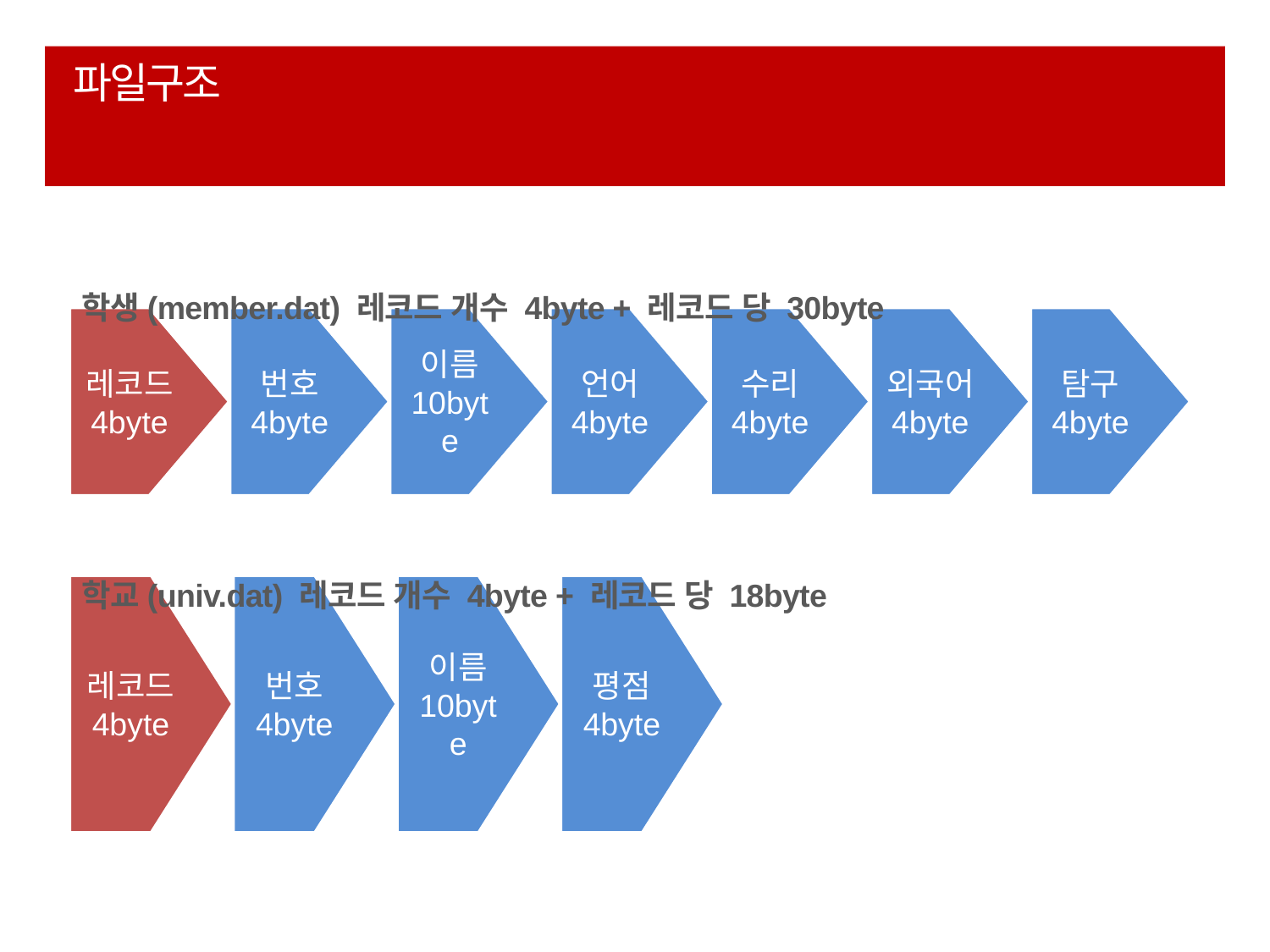

# 파일구조
학생(member.dat) 레코드 개수 4byte + 레코드 당 30byte
레코드
4byte
외국어
4byte
탐구
4byte
번호
4byte
언어
4byte
이름
10byte
수리
4byte
학교(univ.dat) 레코드 개수 4byte + 레코드 당 18byte
레코드
4byte
번호
4byte
평점
4byte
이름
10byte